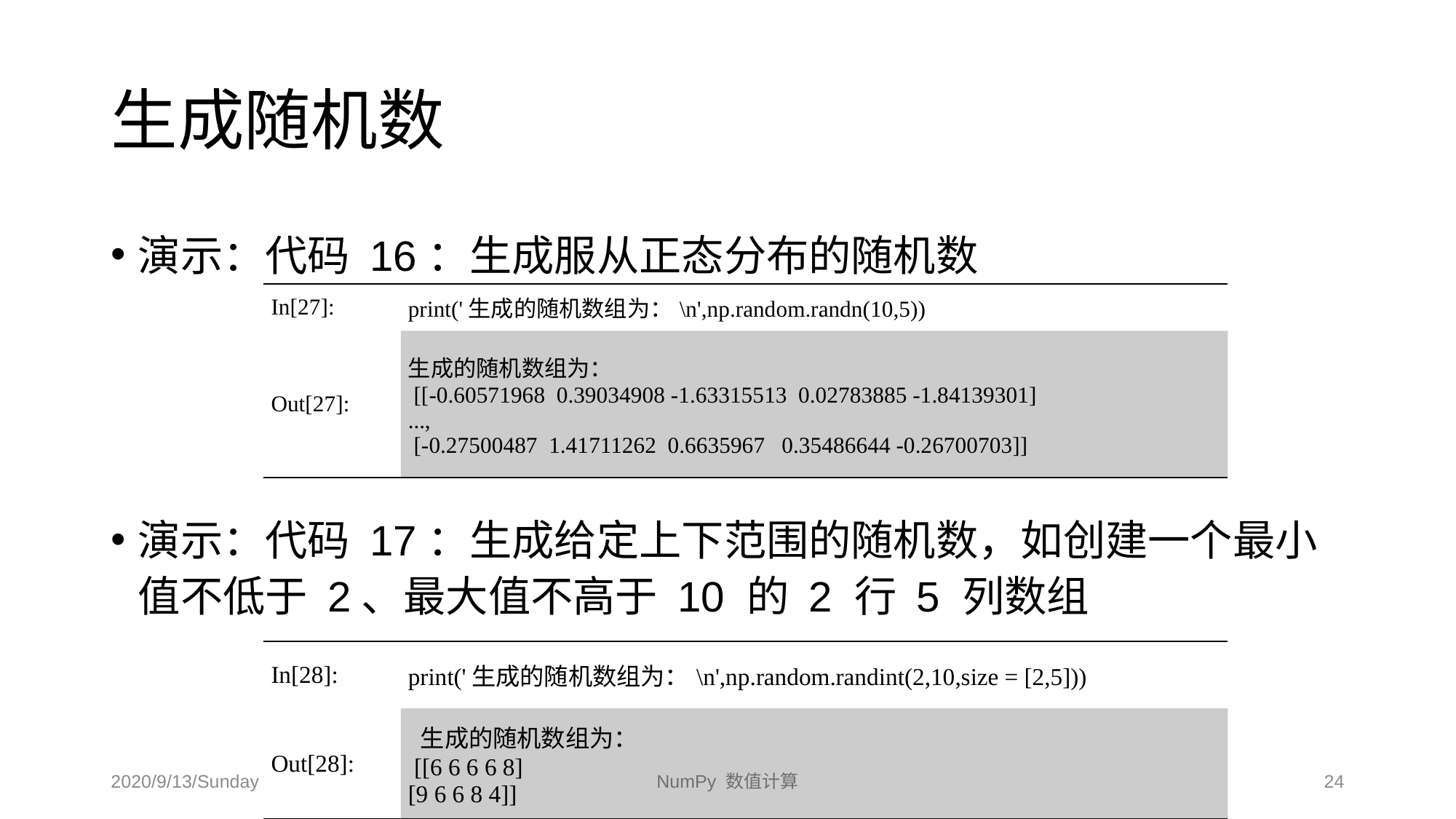

# 生成随机数
演示：代码 16：生成服从正态分布的随机数

演示：代码 17：生成给定上下范围的随机数，如创建一个最小值不低于 2、最大值不高于 10 的 2 行 5 列数组

| In[27]: | print('生成的随机数组为：\n',np.random.randn(10,5)) |
| --- | --- |
| Out[27]: | 生成的随机数组为： [[-0.60571968 0.39034908 -1.63315513 0.02783885 -1.84139301] ..., [-0.27500487 1.41711262 0.6635967 0.35486644 -0.26700703]] |
| In[28]: | print('生成的随机数组为：\n',np.random.randint(2,10,size = [2,5])) |
| --- | --- |
| Out[28]: | 生成的随机数组为： [[6 6 6 6 8] [9 6 6 8 4]] |
2020/9/13/Sunday
NumPy 数值计算
24